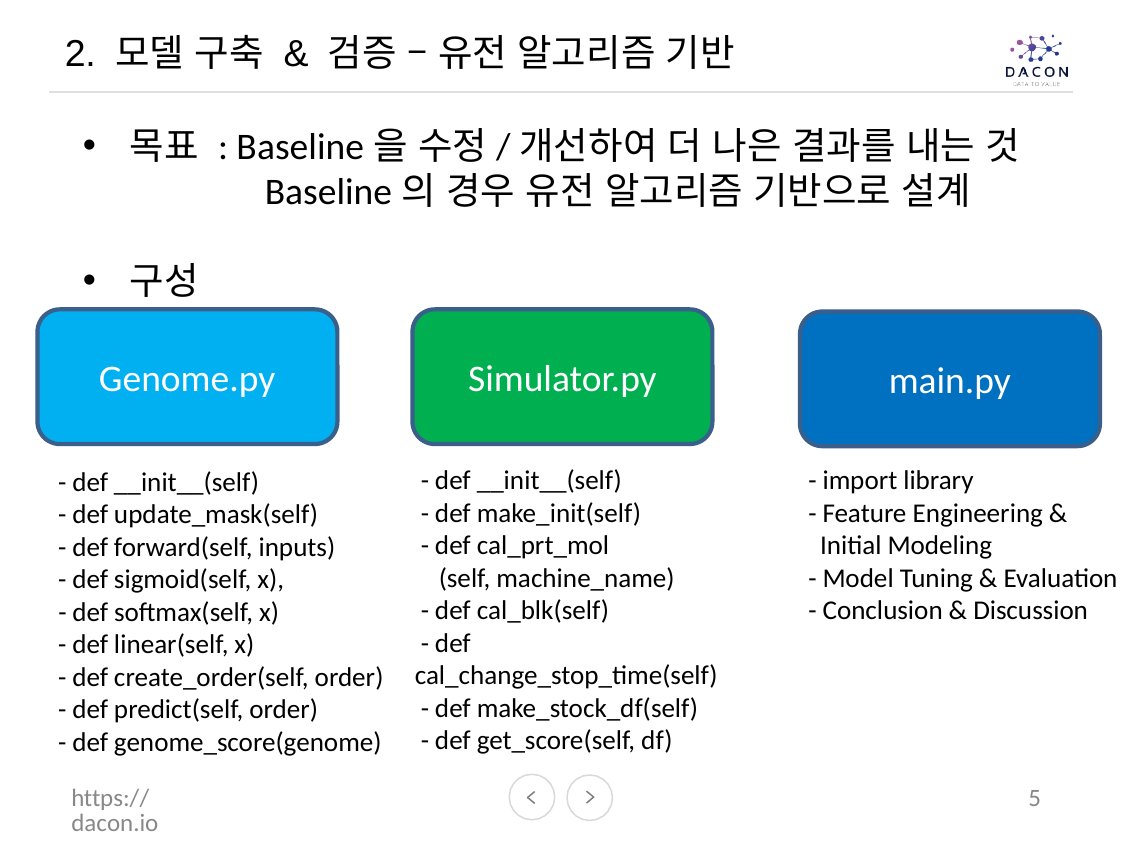

2. 모델 구축 & 검증 – 유전 알고리즘 기반
목표 : Baseline을 수정/개선하여 더 나은 결과를 내는 것
            Baseline의 경우 유전 알고리즘 기반으로 설계

구성
Simulator.py
Genome.py
main.py
 - import library
 - Feature Engineering &
   Initial Modeling
 - Model Tuning & Evaluation
 - Conclusion & Discussion
 - def __init__(self)
 - def make_init(self)
 - def cal_prt_mol
    (self, machine_name)
 - def cal_blk(self)
 - def cal_change_stop_time(self)
 - def make_stock_df(self)
 - def get_score(self, df)
 - def __init__(self)
 - def update_mask(self)
 - def forward(self, inputs)
 - def sigmoid(self, x),
 - def softmax(self, x)
 - def linear(self, x)
 - def create_order(self, order)
 - def predict(self, order)
 - def genome_score(genome)
https://dacon.io
5